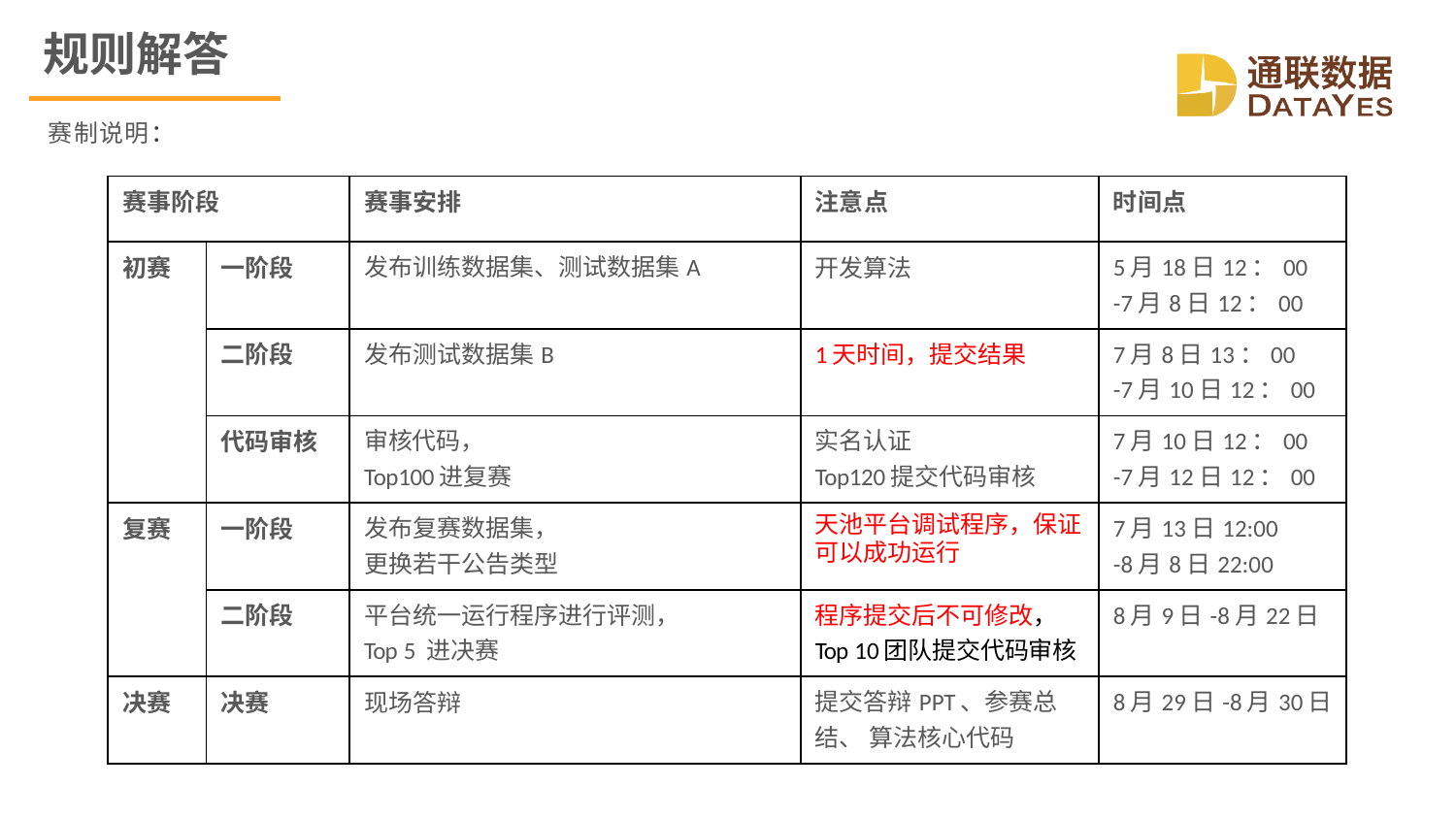

# 规则解答

赛制说明：
| 赛事阶段 |  | 赛事安排 | 注意点 | 时间点 |
| --- | --- | --- | --- | --- |
| 初赛 | 一阶段 | 发布训练数据集、测试数据集A | 开发算法 | 5月18日12：00 -7月8日12：00 |
|  | 二阶段 | 发布测试数据集B | 1天时间，提交结果 | 7月8日13：00 -7月10日12：00 |
|  | 代码审核 | 审核代码， Top100进复赛 | 实名认证 Top120提交代码审核 | 7月10日12：00 -7月12日12：00 |
| 复赛 | 一阶段 | 发布复赛数据集， 更换若干公告类型 | 天池平台调试程序，保证 可以成功运行 | 7月13日12:00 -8月8日22:00 |
|  | 二阶段 | 平台统一运行程序进行评测， Top 5 进决赛 | 程序提交后不可修改， Top 10团队提交代码审核 | 8月9日-8月22日 |
| 决赛 | 决赛 | 现场答辩 | 提交答辩PPT、参赛总结、 算法核心代码 | 8月29日-8月30日 |

Copyright © 2017 DataYes. All rights reserved	● 保密文件，请勿外泄